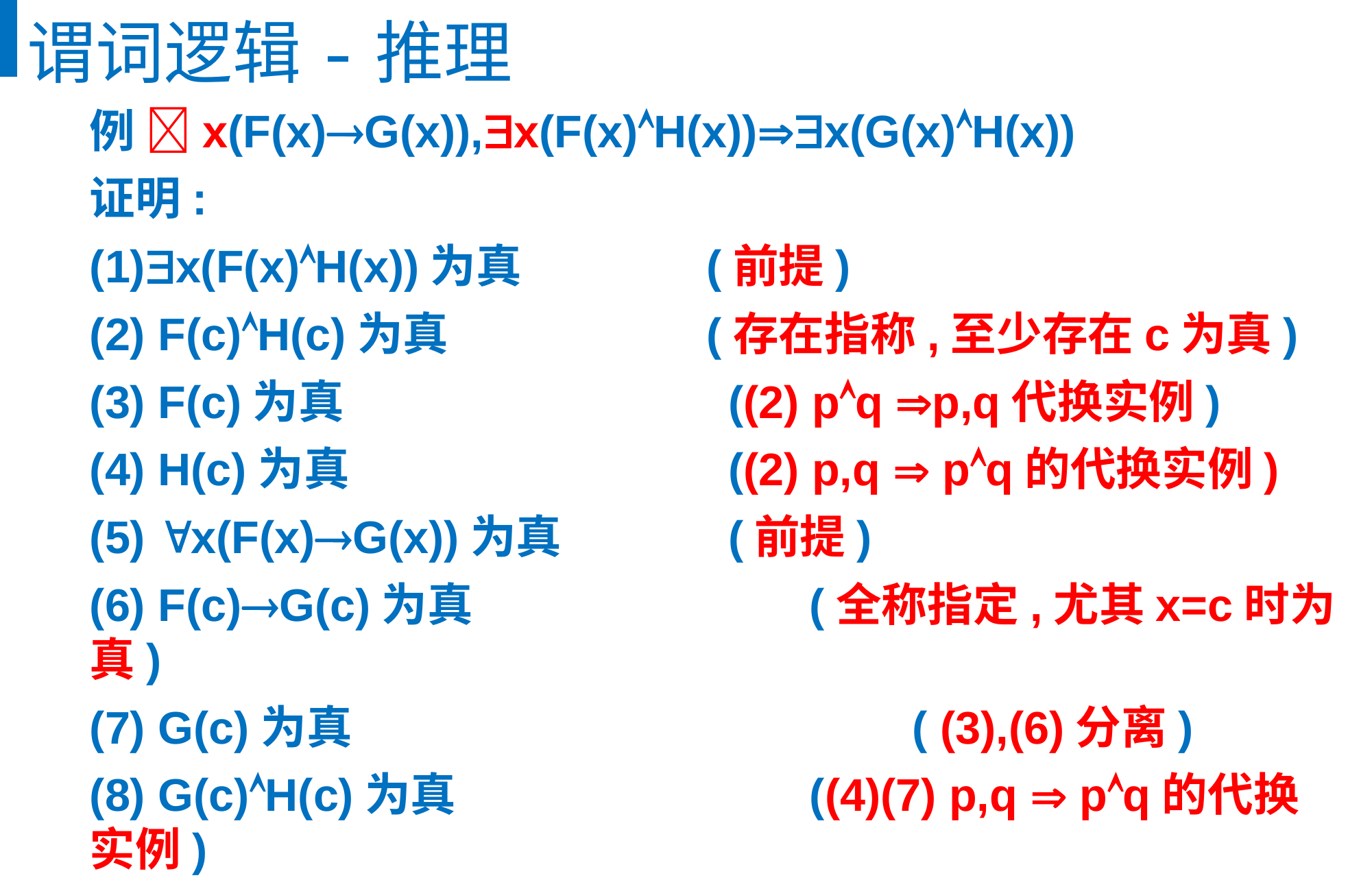

谓词逻辑-推理
例 ∀x(F(x)→G(x)),∃x(F(x)∧H(x))⇒∃x(G(x)∧H(x))
证明:
(1)∃x(F(x)∧H(x))为真  		(前提)
(2) F(c)∧H(c)为真     			(存在指称,至少存在c为真)
(3) F(c)为真             			 ((2) p∧q ⇒p,q代换实例)
(4) H(c)为真              			 ((2) p,q ⇒ p∧q的代换实例)
(5) ∀x(F(x)→G(x))为真		 (前提)
(6) F(c)→G(c)为真 				(全称指定,尤其x=c时为真)
(7) G(c)为真 						( (3),(6)分离)
(8) G(c)∧H(c)为真				((4)(7) p,q ⇒ p∧q的代换实例)
(9) ∃x(G(x)∧H(x))为真 		((8)存在推广)